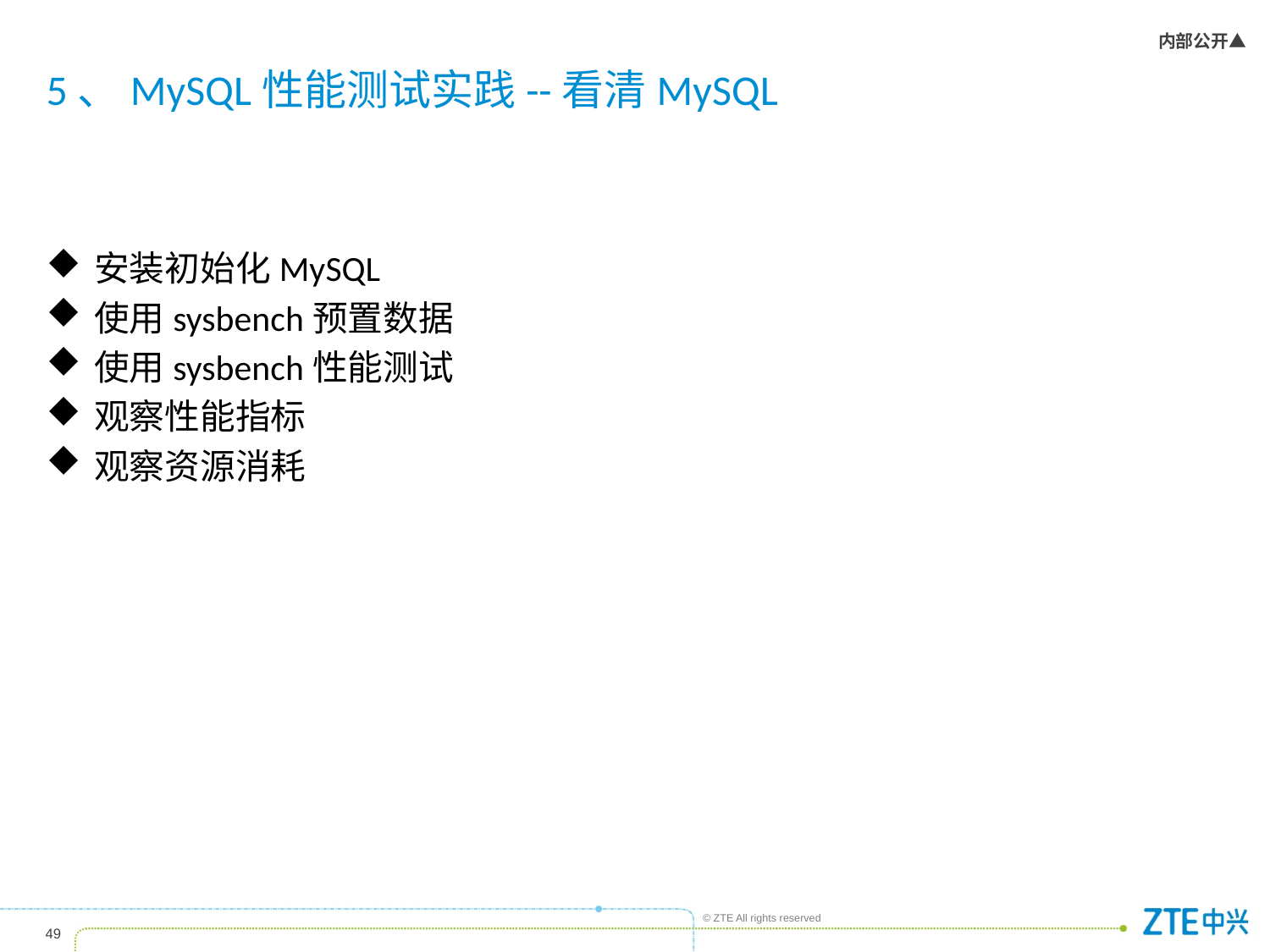

# 5、MySQL性能测试实践--看清MySQL
安装初始化MySQL
使用sysbench预置数据
使用sysbench性能测试
观察性能指标
观察资源消耗